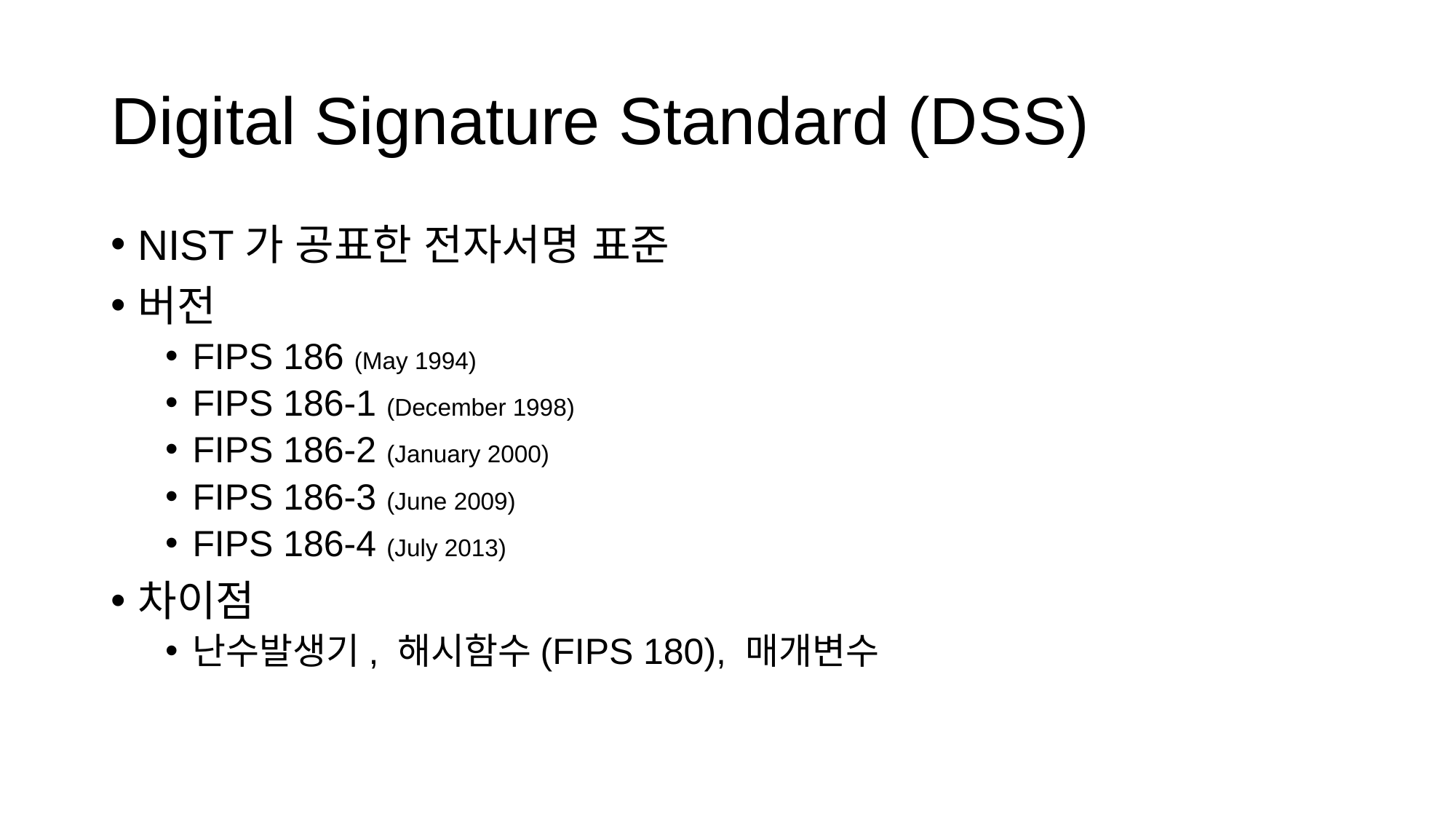

# Digital Signature Standard (DSS)
NIST가 공표한 전자서명 표준
버전
FIPS 186 (May 1994)
FIPS 186-1 (December 1998)
FIPS 186-2 (January 2000)
FIPS 186-3 (June 2009)
FIPS 186-4 (July 2013)
차이점
난수발생기, 해시함수(FIPS 180), 매개변수